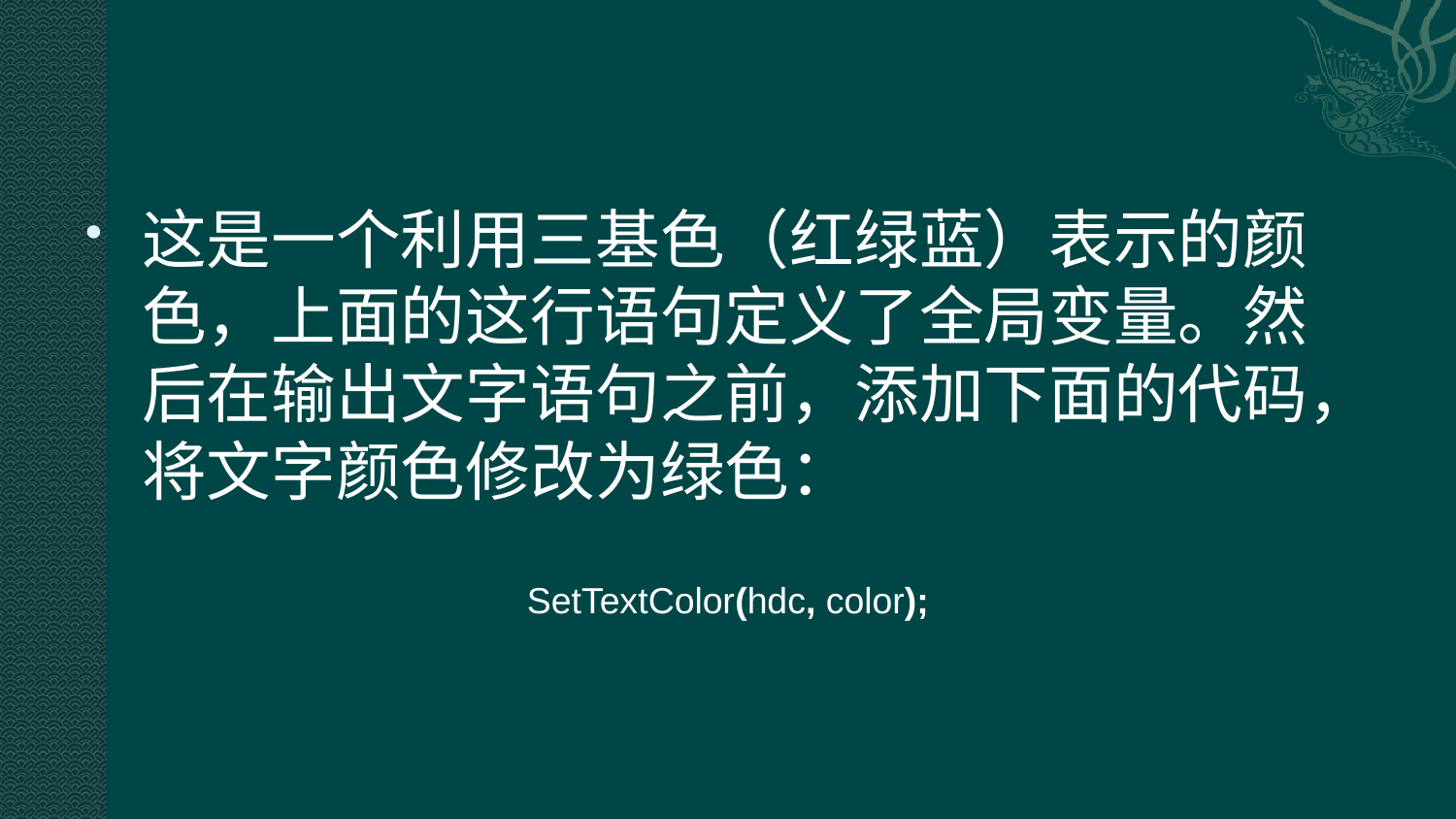

#
这是一个利用三基色（红绿蓝）表示的颜色，上面的这行语句定义了全局变量。然后在输出文字语句之前，添加下面的代码，将文字颜色修改为绿色：

SetTextColor(hdc, color);